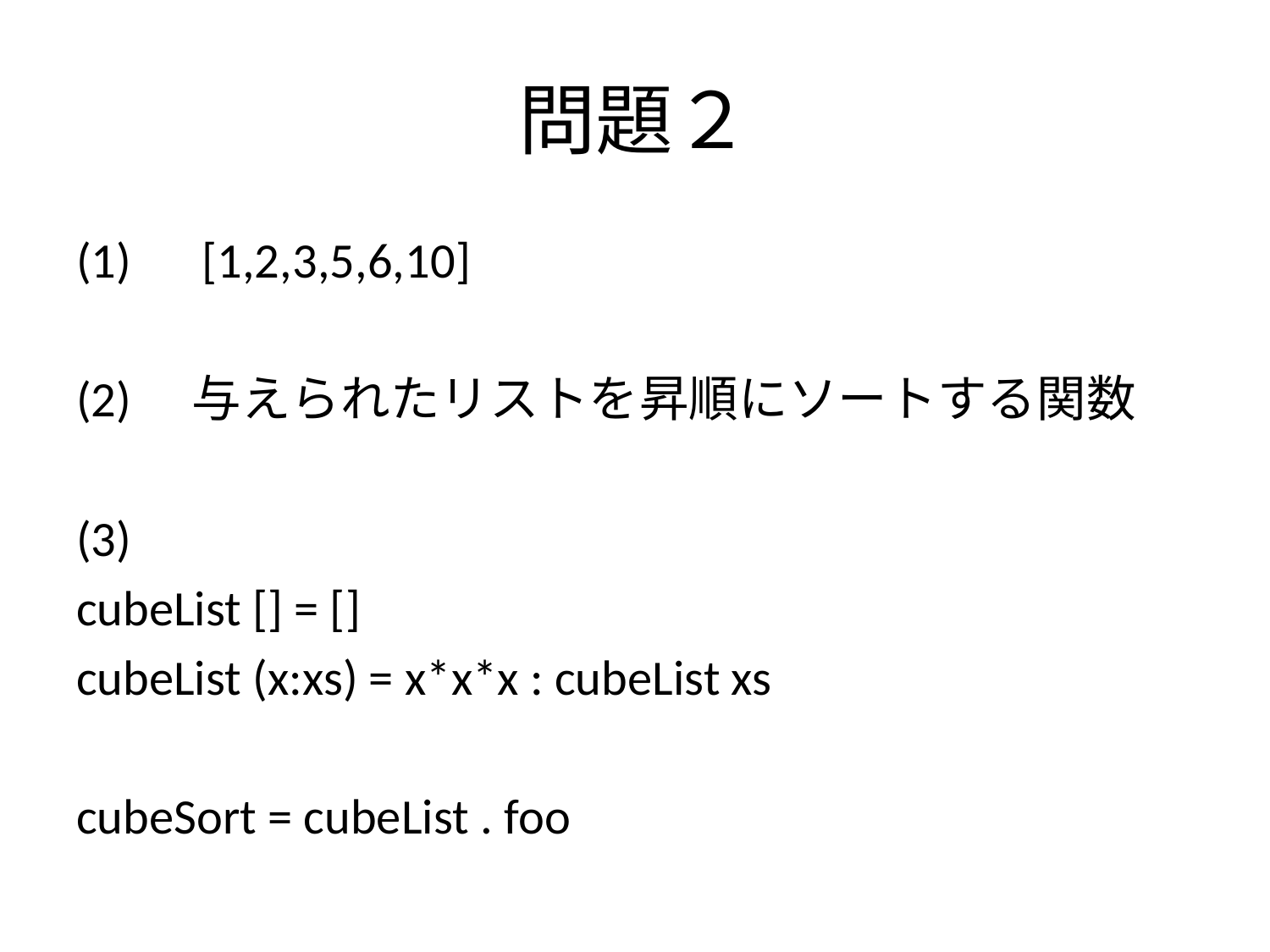

# 問題２
(1)　[1,2,3,5,6,10]

(2)　与えられたリストを昇順にソートする関数

(3)
cubeList [] = []
cubeList (x:xs) = x*x*x : cubeList xs

cubeSort = cubeList . foo